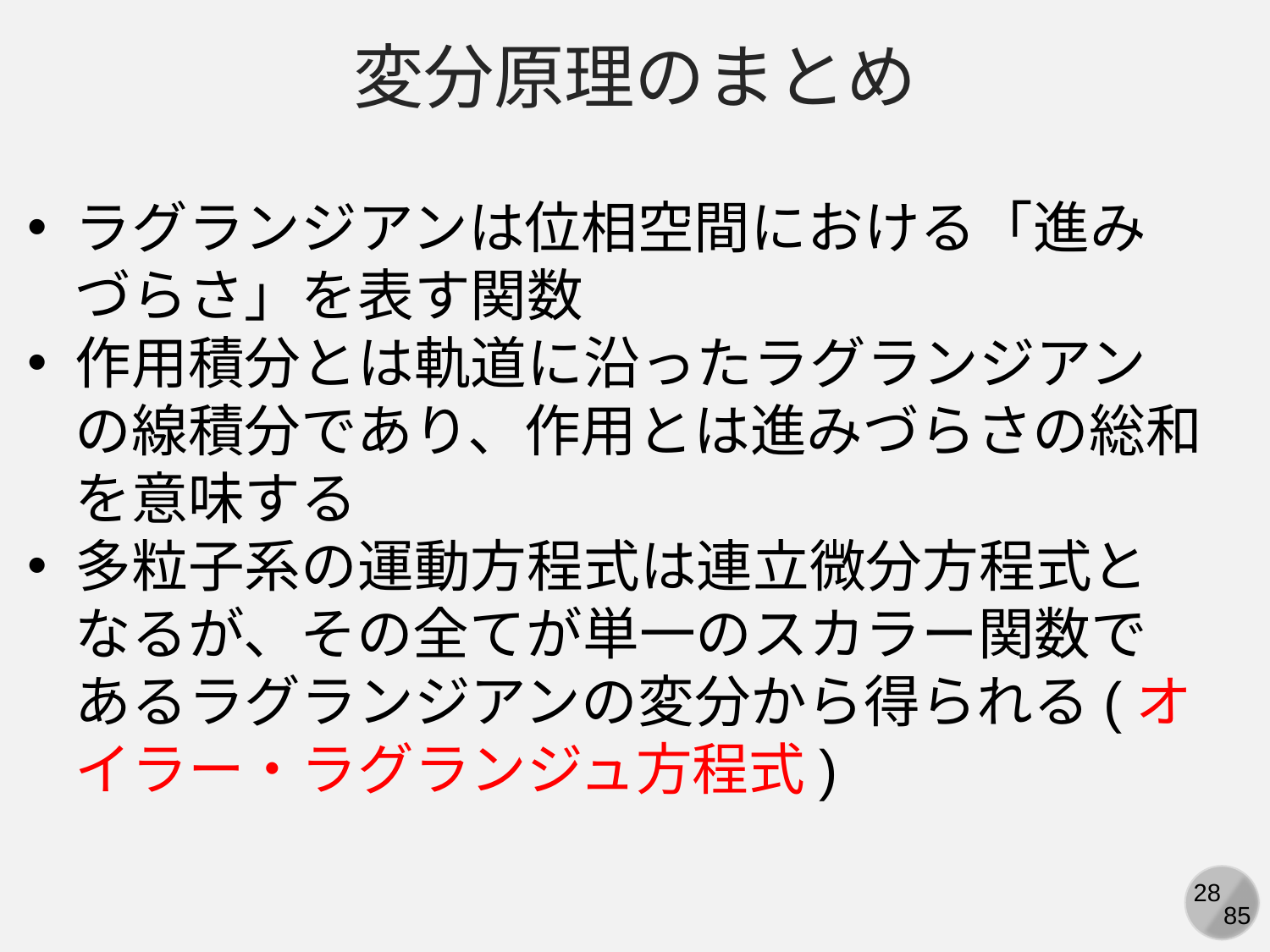

変分原理のまとめ
ラグランジアンは位相空間における「進みづらさ」を表す関数
作用積分とは軌道に沿ったラグランジアンの線積分であり、作用とは進みづらさの総和を意味する
多粒子系の運動方程式は連立微分方程式となるが、その全てが単一のスカラー関数であるラグランジアンの変分から得られる(オイラー・ラグランジュ方程式)